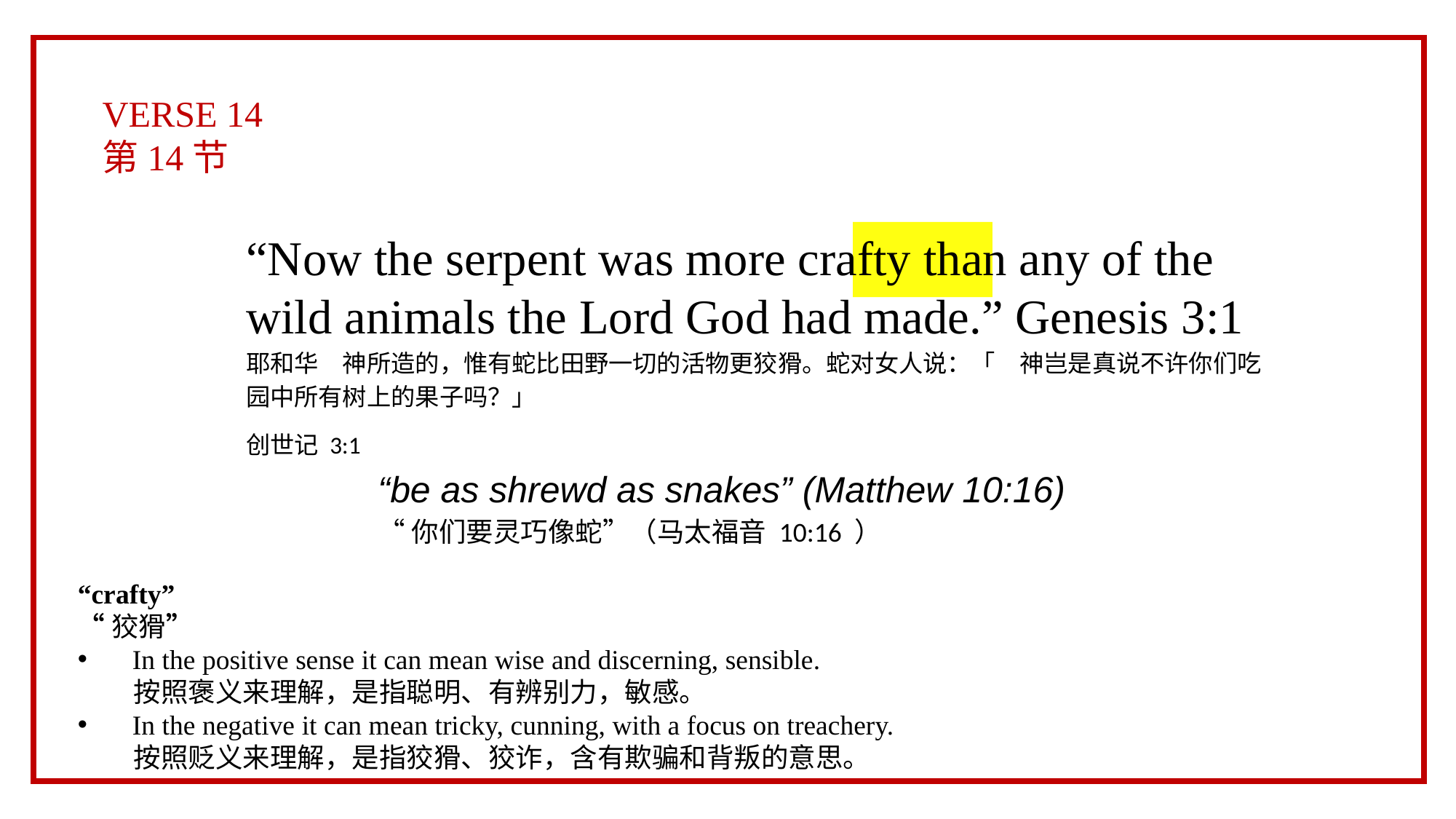

VERSE 14
第14节
“Now the serpent was more crafty than any of the wild animals the Lord God had made.” Genesis 3:1
耶和华　神所造的，惟有蛇比田野一切的活物更狡猾。蛇对女人说：「　神岂是真说不许你们吃园中所有树上的果子吗？」
创世记 3:1

“be as shrewd as snakes” (Matthew 10:16)
“你们要灵巧像蛇”（马太福音 10:16 ）

“crafty”
“狡猾”
In the positive sense it can mean wise and discerning, sensible.
        按照褒义来理解，是指聪明、有辨别力，敏感。
In the negative it can mean tricky, cunning, with a focus on treachery.
        按照贬义来理解，是指狡猾、狡诈，含有欺骗和背叛的意思。